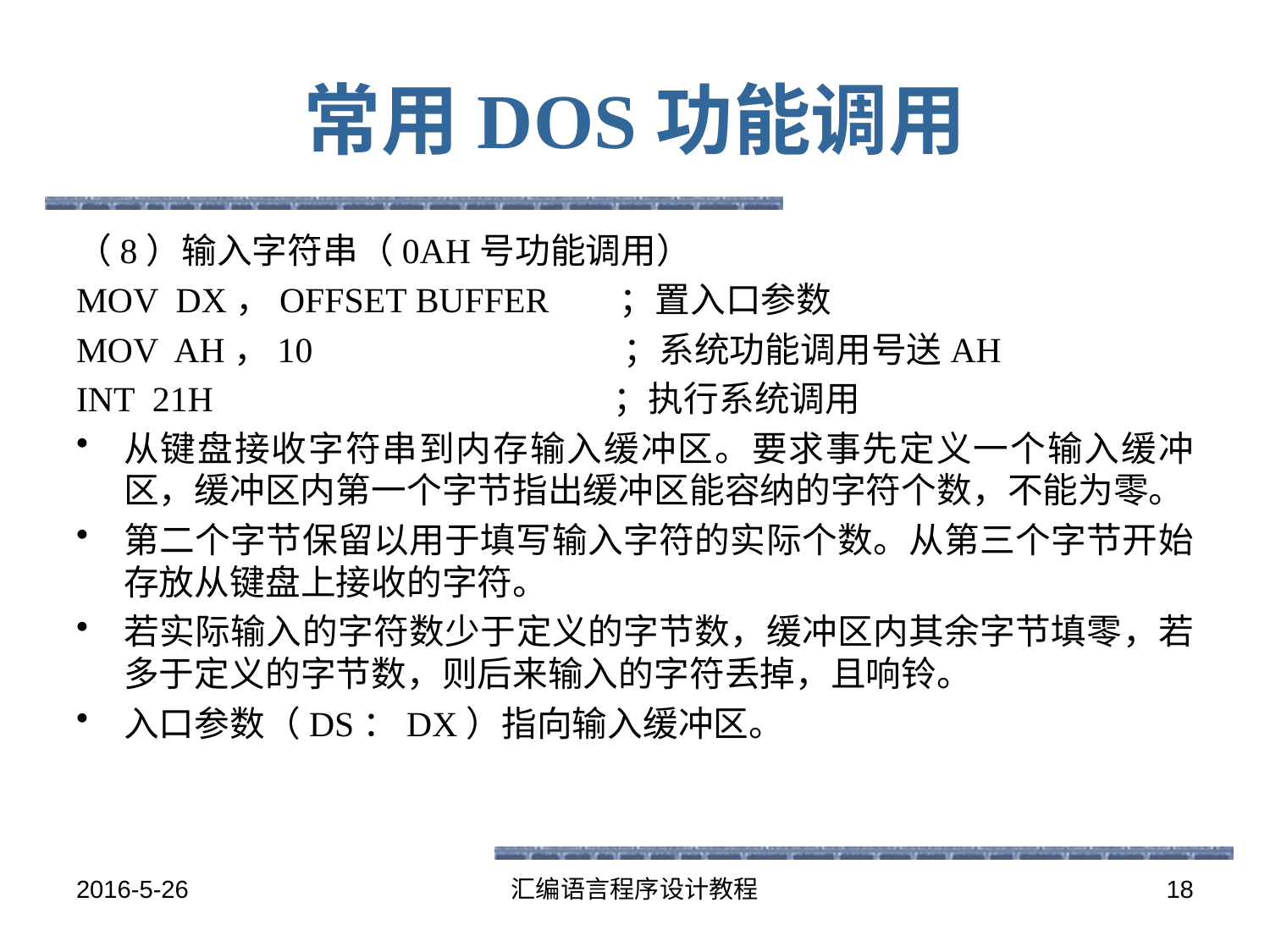

# 常用DOS功能调用
（8）输入字符串（0AH号功能调用）
MOV  DX，OFFSET BUFFER       ；置入口参数
MOV  AH，10                                  ；系统功能调用号送AH
INT  21H                                            ；执行系统调用
从键盘接收字符串到内存输入缓冲区。要求事先定义一个输入缓冲区，缓冲区内第一个字节指出缓冲区能容纳的字符个数，不能为零。
第二个字节保留以用于填写输入字符的实际个数。从第三个字节开始存放从键盘上接收的字符。
若实际输入的字符数少于定义的字节数，缓冲区内其余字节填零，若多于定义的字节数，则后来输入的字符丢掉，且响铃。
入口参数（DS：DX）指向输入缓冲区。
2016-5-26
汇编语言程序设计教程
18